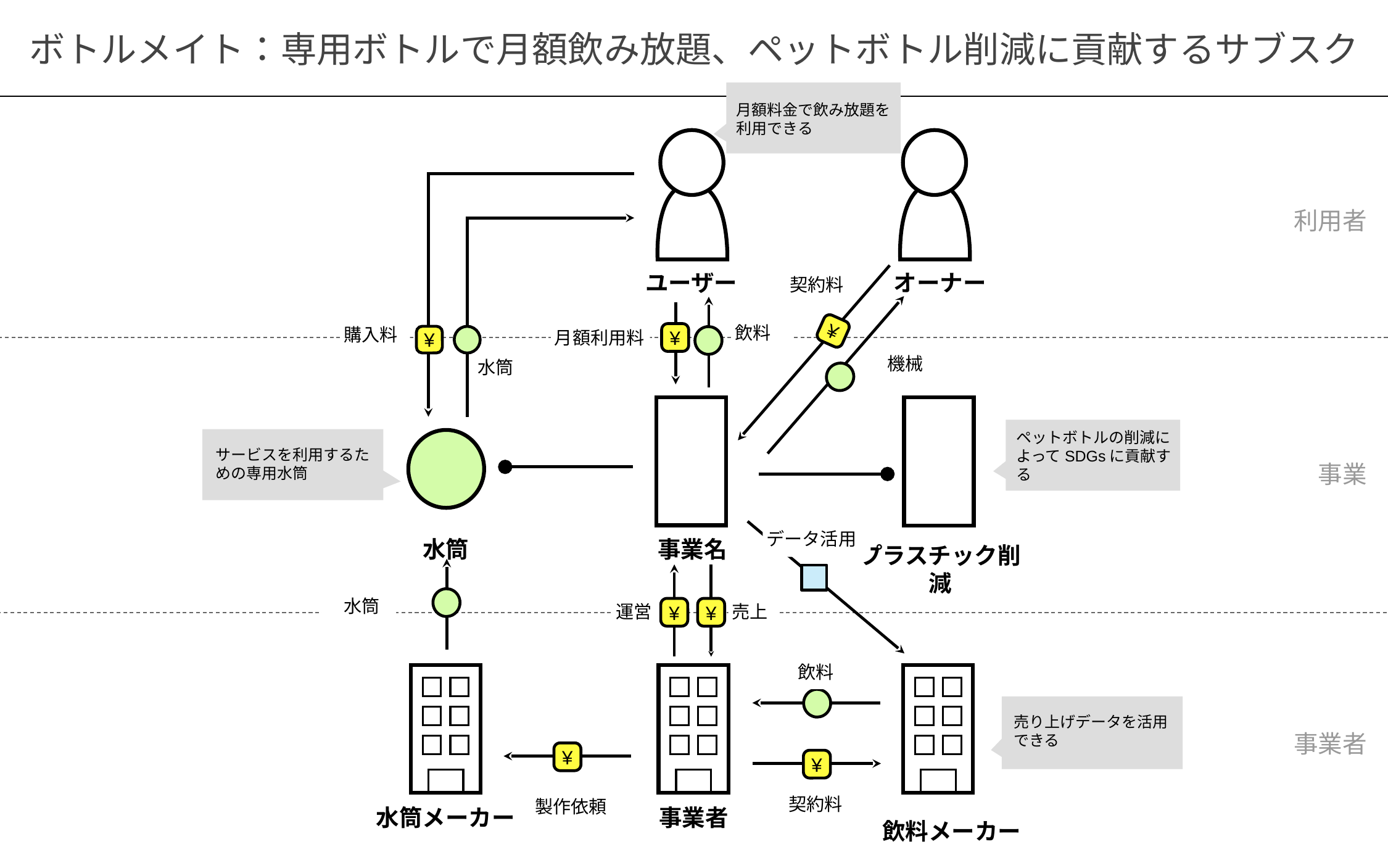

ボトルメイト：専用ボトルで月額飲み放題、ペットボトル削減に貢献するサブスク

月額料金で飲み放題を利用できる

図解の例

利用者

ユーザー
　契約料
オーナー
¥
月額利用料
購入料
飲料
¥
¥

水筒
　機械

ペットボトルの削減によってSDGsに貢献する

サービスを利用するための専用水筒
事業
データ活用
水筒
事業名
プラスチック削減

　水筒
¥
¥
運営
売上
　飲料

売り上げデータを活用できる
事業者
¥
¥
　契約料
製作依頼
水筒メーカー
事業者
飲料メーカー